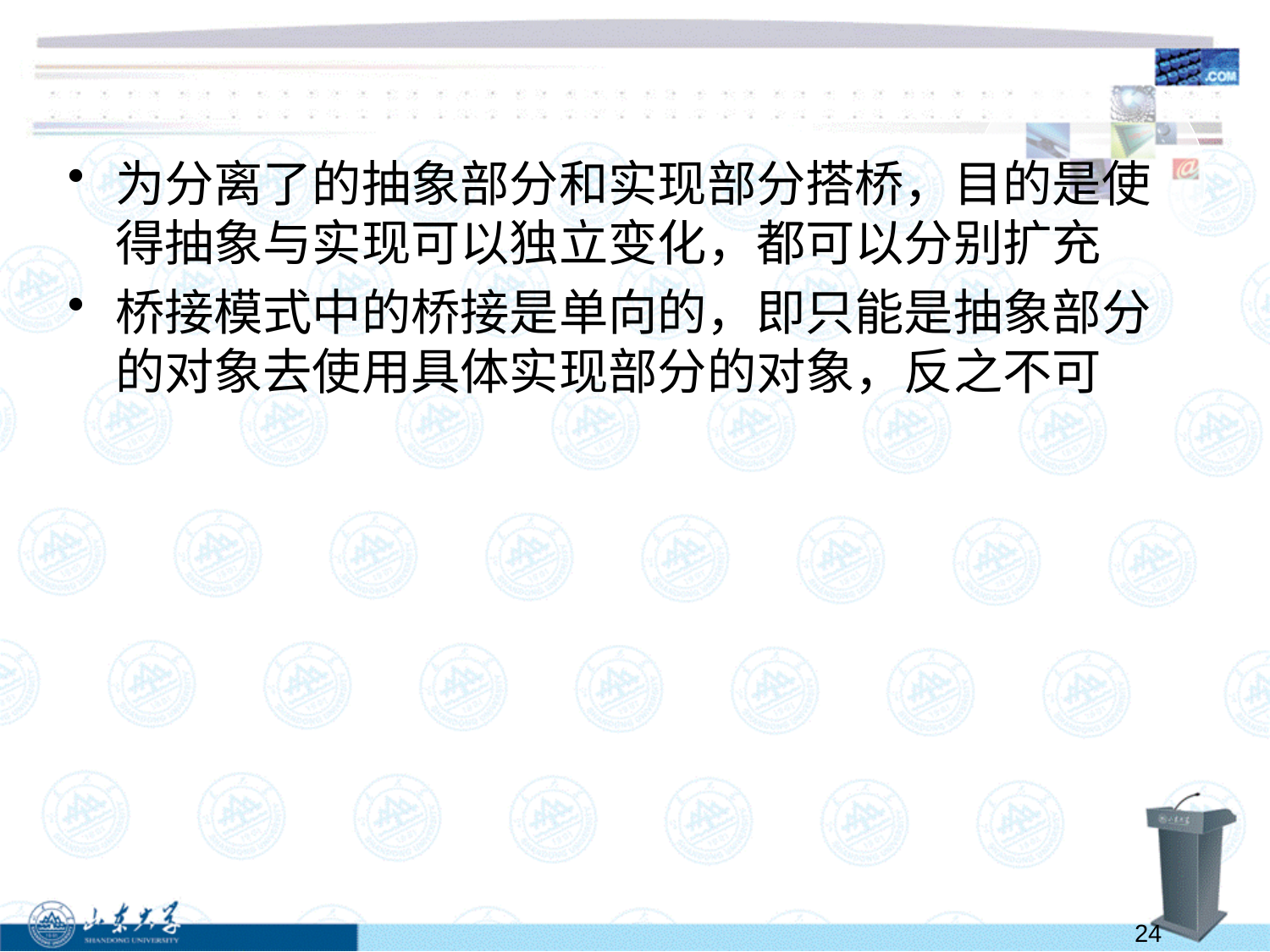

#
为分离了的抽象部分和实现部分搭桥，目的是使得抽象与实现可以独立变化，都可以分别扩充
桥接模式中的桥接是单向的，即只能是抽象部分的对象去使用具体实现部分的对象，反之不可

24